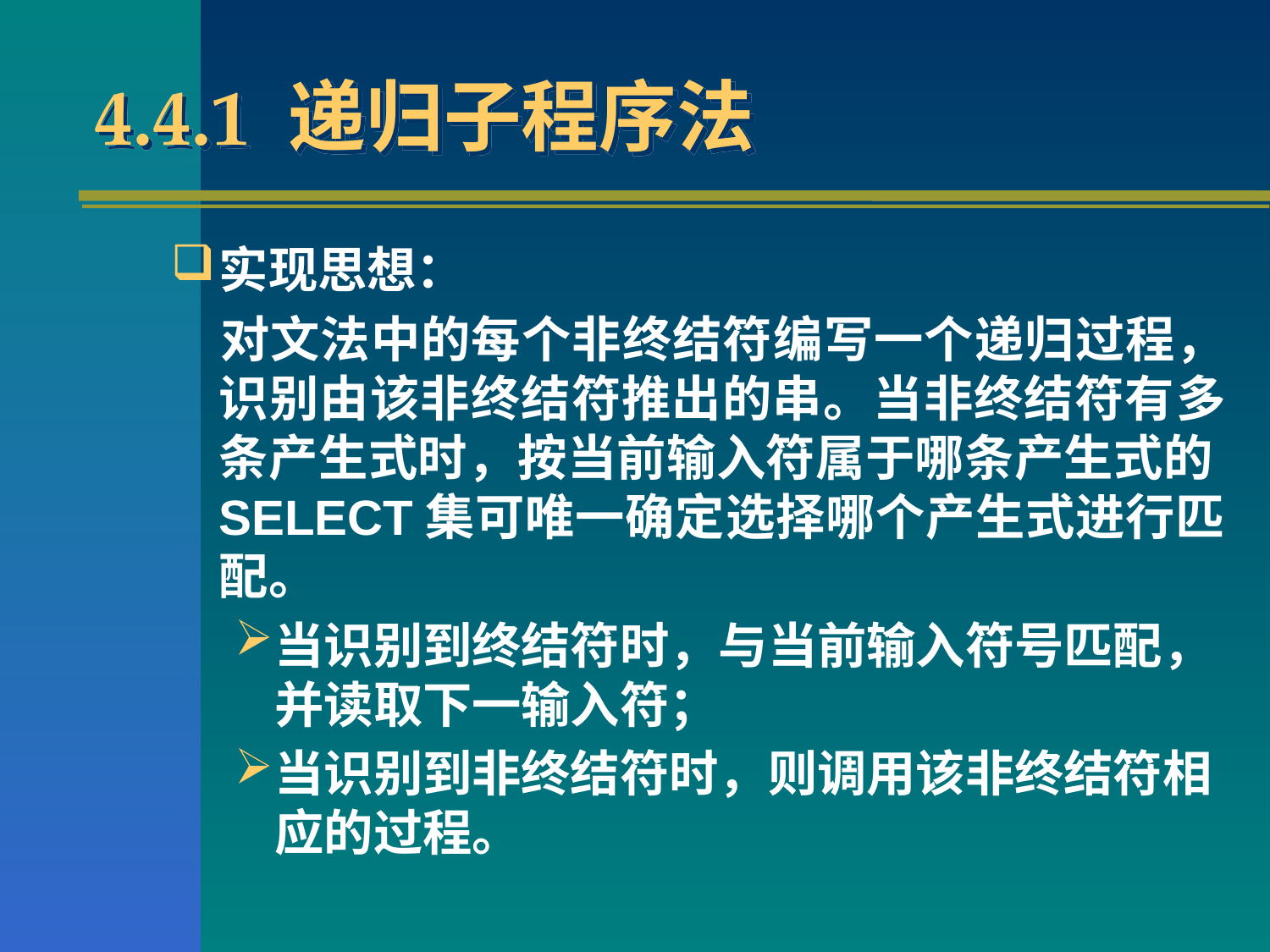

# 4.4.1 递归子程序法
实现思想：
	对文法中的每个非终结符编写一个递归过程，识别由该非终结符推出的串。当非终结符有多条产生式时，按当前输入符属于哪条产生式的SELECT集可唯一确定选择哪个产生式进行匹配。
当识别到终结符时，与当前输入符号匹配，并读取下一输入符；
当识别到非终结符时，则调用该非终结符相应的过程。